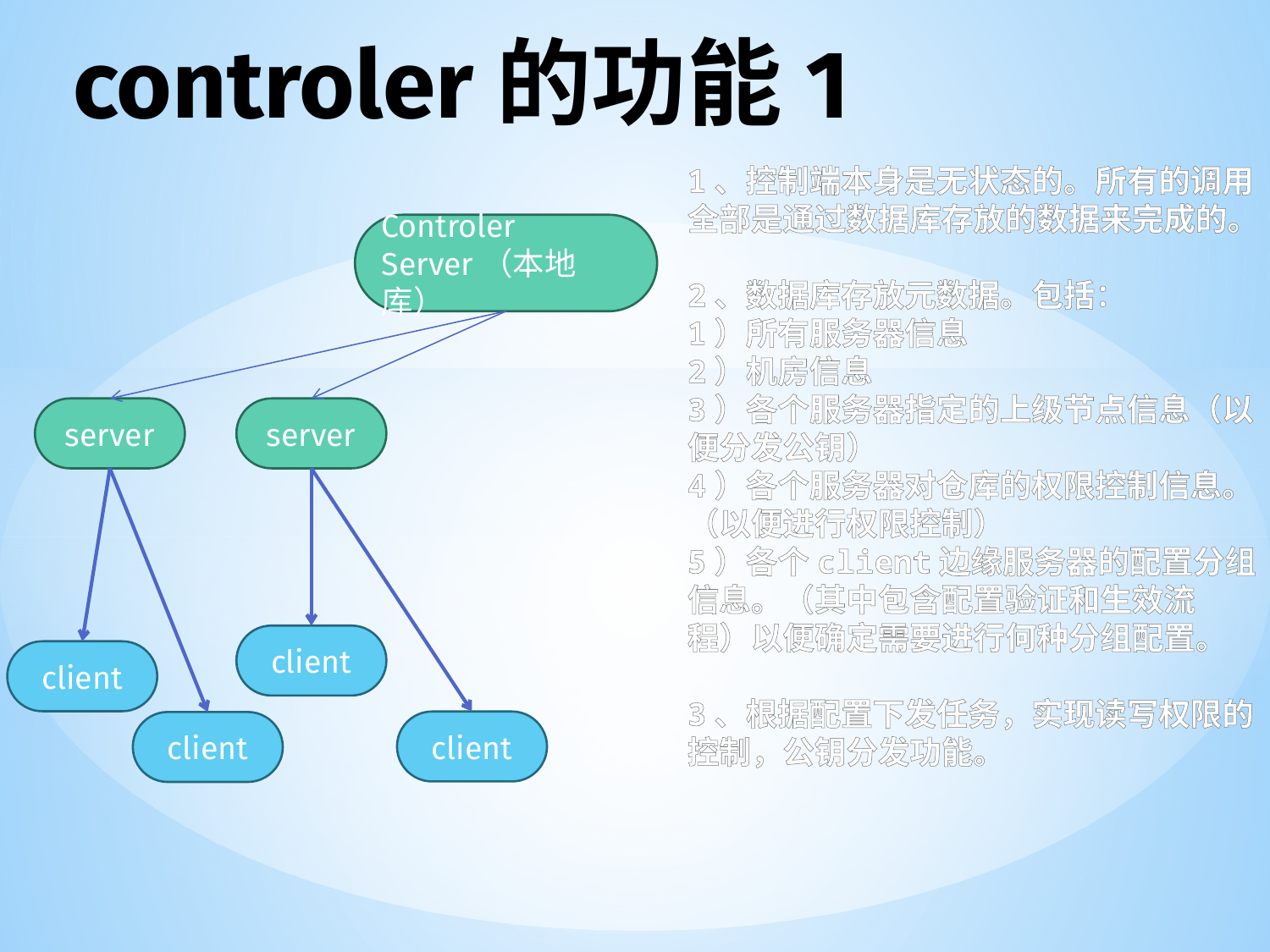

# controler的功能1
1、控制端本身是无状态的。所有的调用全部是通过数据库存放的数据来完成的。

2、数据库存放元数据。包括：
1）所有服务器信息
2）机房信息
3）各个服务器指定的上级节点信息（以便分发公钥）
4）各个服务器对仓库的权限控制信息。（以便进行权限控制）
5）各个client边缘服务器的配置分组信息。（其中包含配置验证和生效流程）以便确定需要进行何种分组配置。

3、根据配置下发任务，实现读写权限的控制，公钥分发功能。
Controler
Server（本地库）
server
server
client
client
client
client